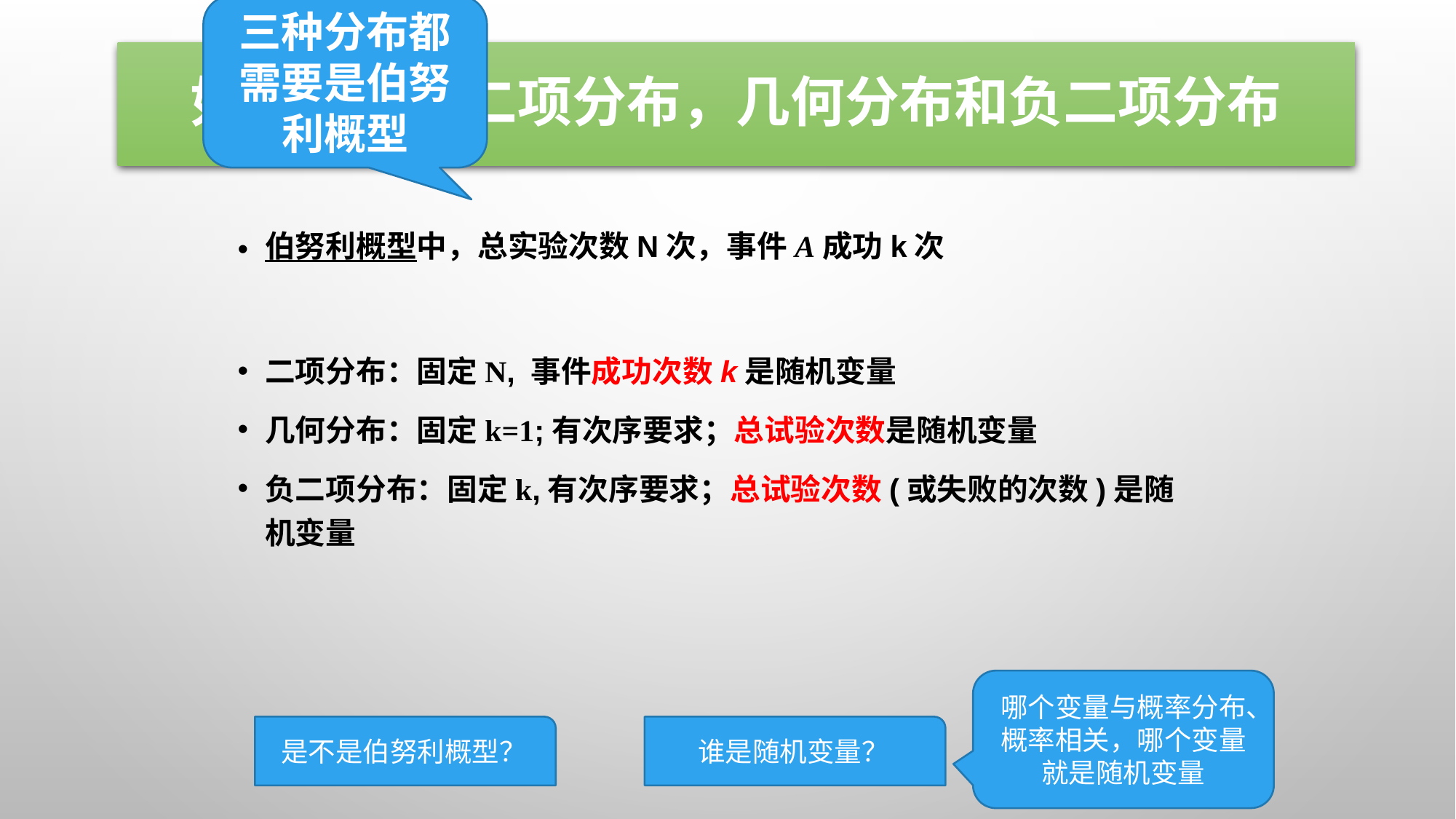

三种分布都需要是伯努利概型
# 如何区分：二项分布，几何分布和负二项分布
伯努利概型中，总实验次数n次，事件A成功k次

二项分布：固定n, 事件成功次数k是随机变量
几何分布：固定k=1;有次序要求；总试验次数是随机变量
负二项分布：固定k,有次序要求；总试验次数(或失败的次数)是随机变量
哪个变量与概率分布、概率相关，哪个变量就是随机变量
是不是伯努利概型？
谁是随机变量？